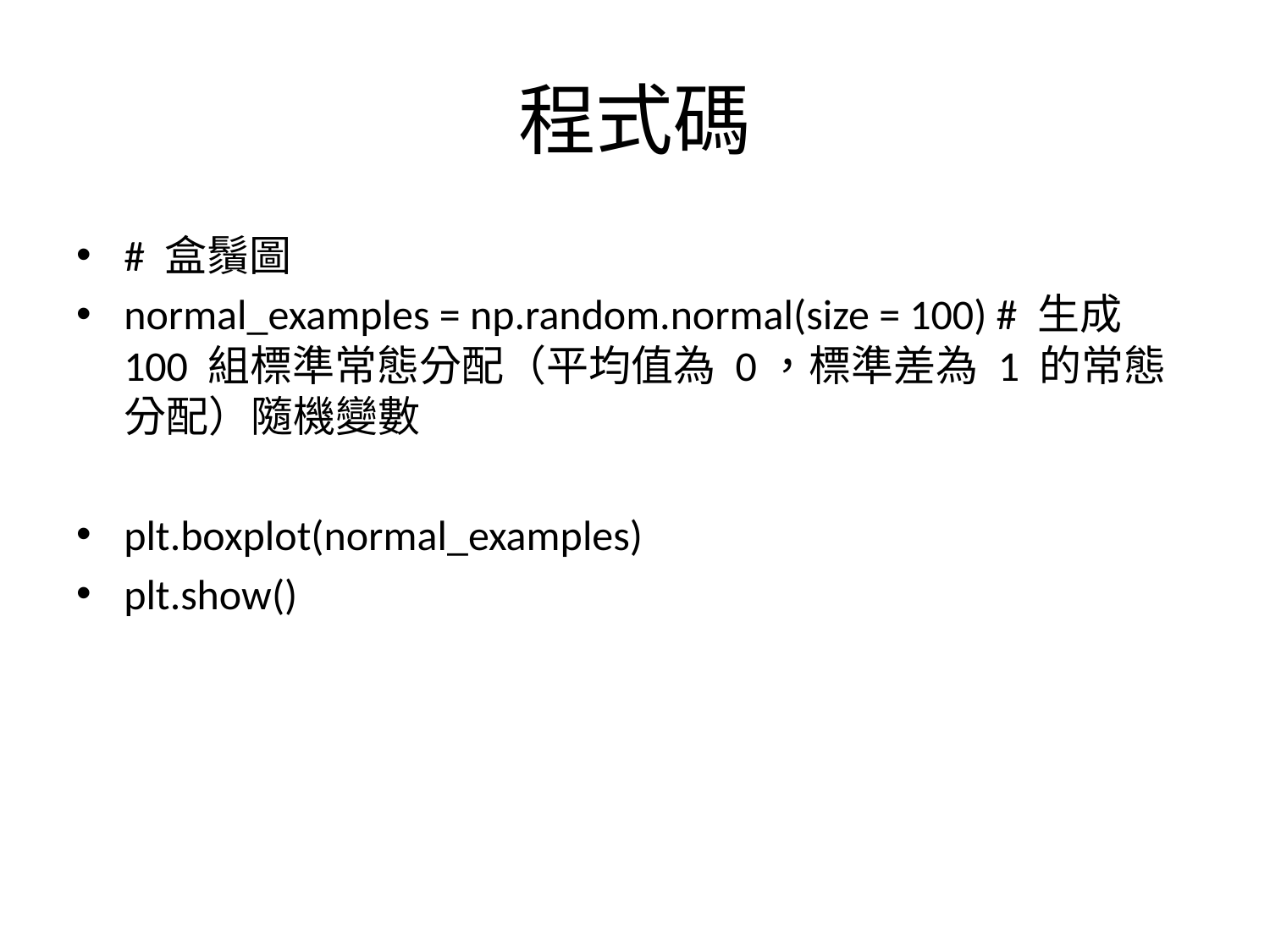

# 程式碼
# 盒鬚圖
normal_examples = np.random.normal(size = 100) # 生成 100 組標準常態分配（平均值為 0，標準差為 1 的常態分配）隨機變數

plt.boxplot(normal_examples)
plt.show()